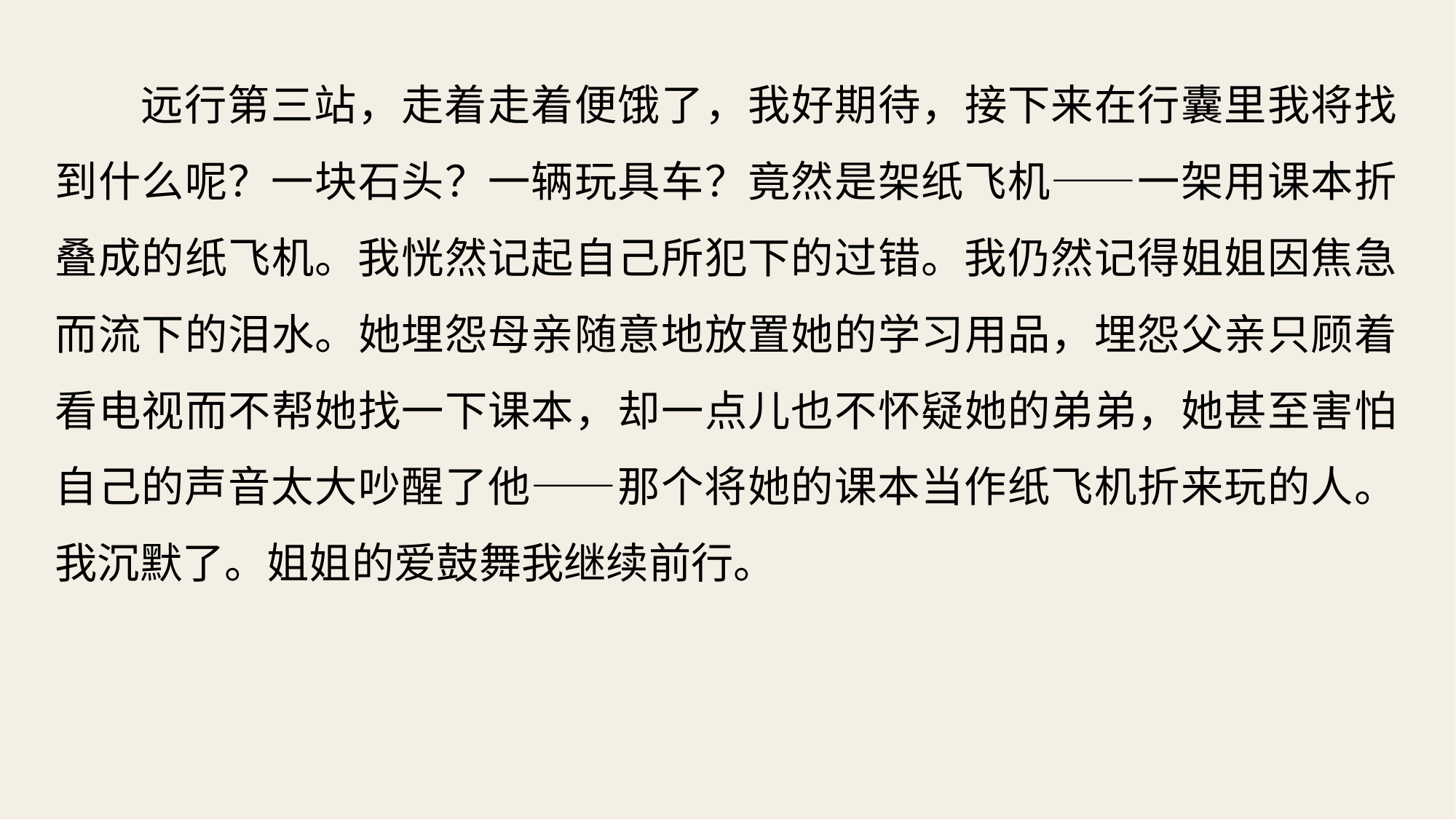

远行第三站，走着走着便饿了，我好期待，接下来在行囊里我将找到什么呢？一块石头？一辆玩具车？竟然是架纸飞机——一架用课本折叠成的纸飞机。我恍然记起自己所犯下的过错。我仍然记得姐姐因焦急而流下的泪水。她埋怨母亲随意地放置她的学习用品，埋怨父亲只顾着看电视而不帮她找一下课本，却一点儿也不怀疑她的弟弟，她甚至害怕自己的声音太大吵醒了他——那个将她的课本当作纸飞机折来玩的人。我沉默了。姐姐的爱鼓舞我继续前行。